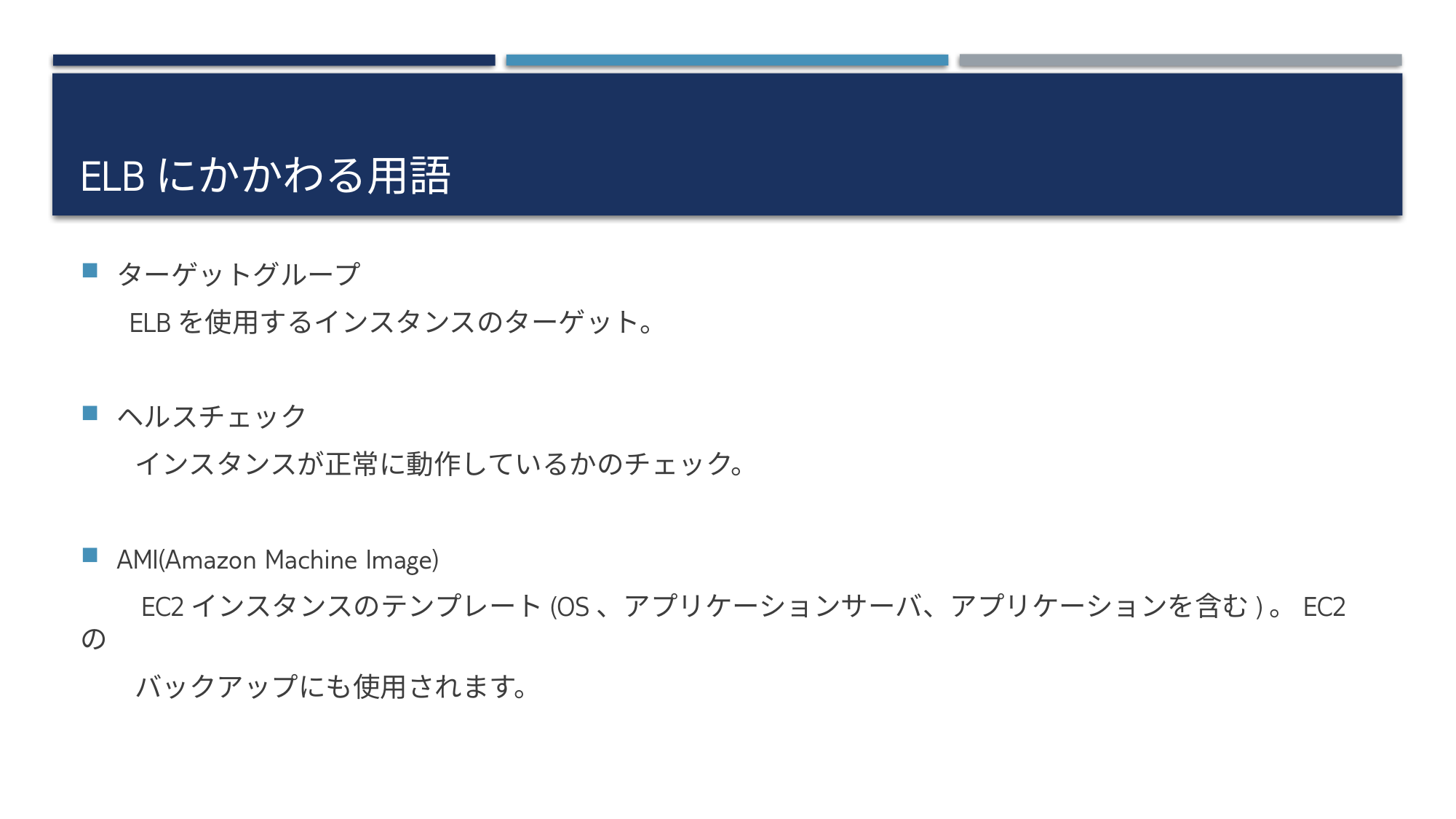

# ELBにかかわる用語
ターゲットグループ
      ELBを使用するインスタンスのターゲット。

ヘルスチェック
　　インスタンスが正常に動作しているかのチェック。

AMI(Amazon Machine Image)
　　EC2インスタンスのテンプレート(OS、アプリケーションサーバ、アプリケーションを含む)。EC2の
　　バックアップにも使用されます。